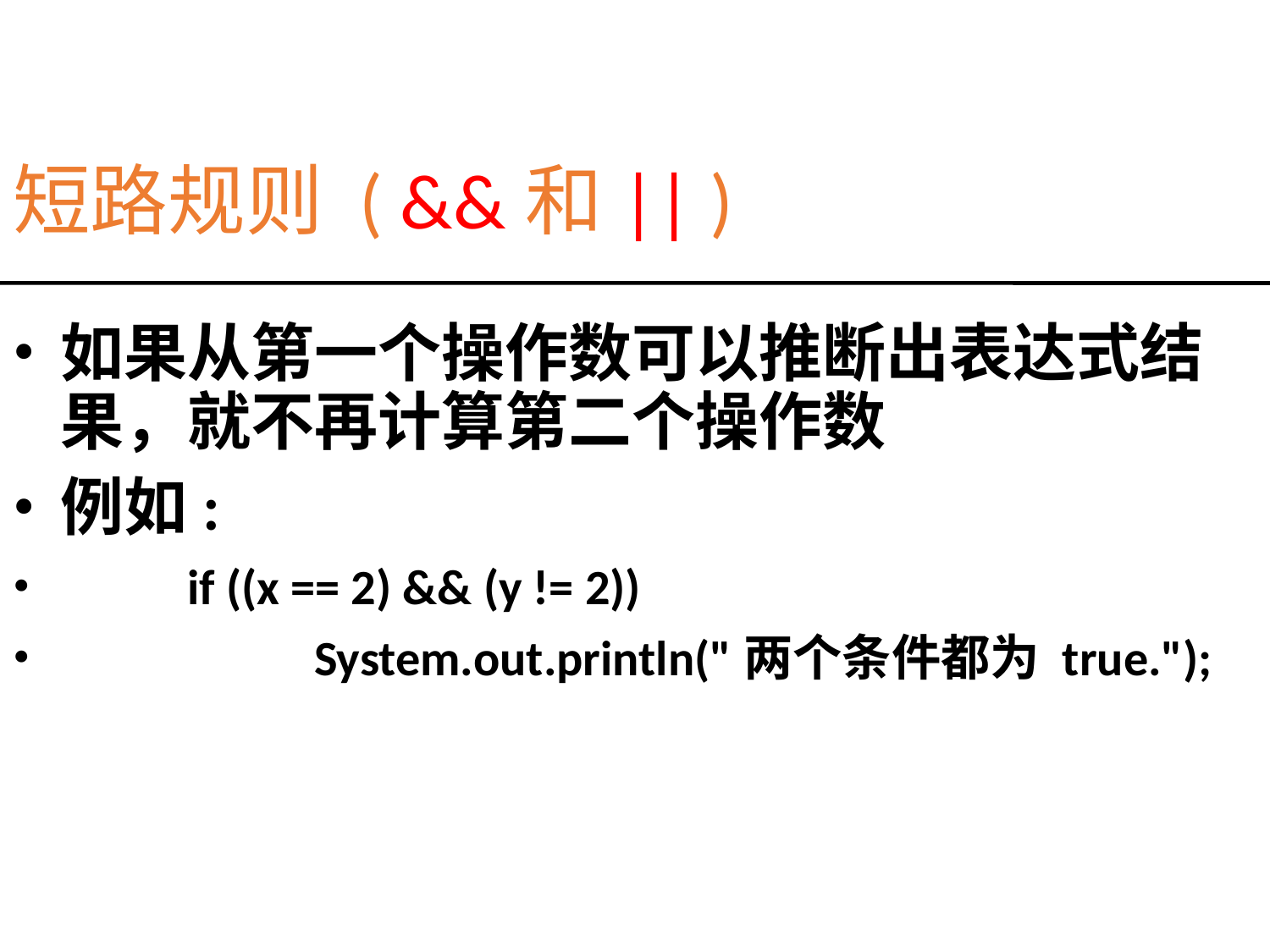

短路规则 ( &&和|| )

如果从第一个操作数可以推断出表达式结果，就不再计算第二个操作数
例如:
	if ((x == 2) && (y != 2))
		System.out.println("两个条件都为 true.");